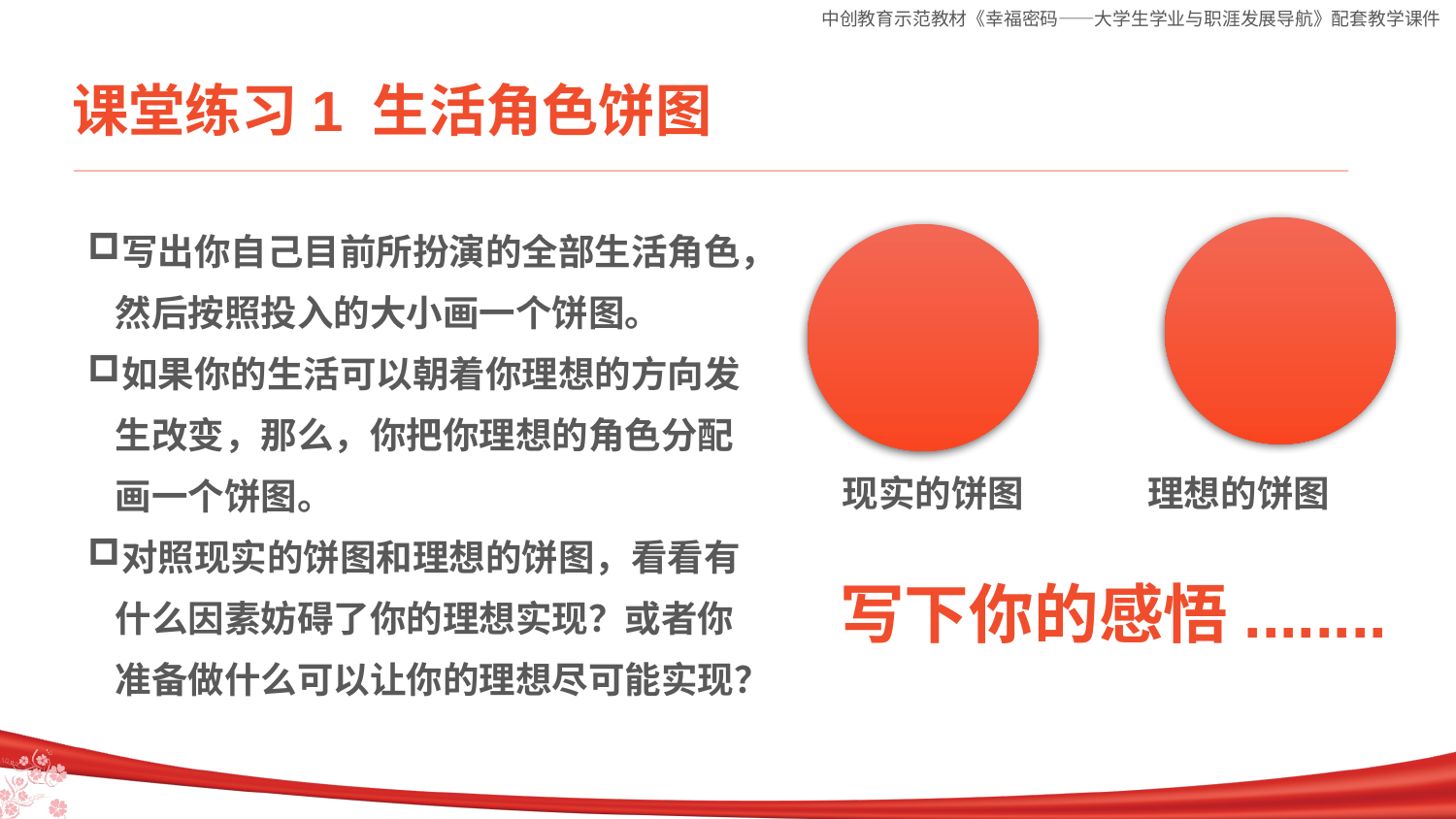

中创教育示范教材《幸福密码——大学生学业与职涯发展导航》配套教学课件
课堂练习1 生活角色饼图
写出你自己目前所扮演的全部生活角色，然后按照投入的大小画一个饼图。
如果你的生活可以朝着你理想的方向发生改变，那么，你把你理想的角色分配画一个饼图。
对照现实的饼图和理想的饼图，看看有什么因素妨碍了你的理想实现？或者你准备做什么可以让你的理想尽可能实现？

现实的饼图               理想的饼图
写下你的感悟........